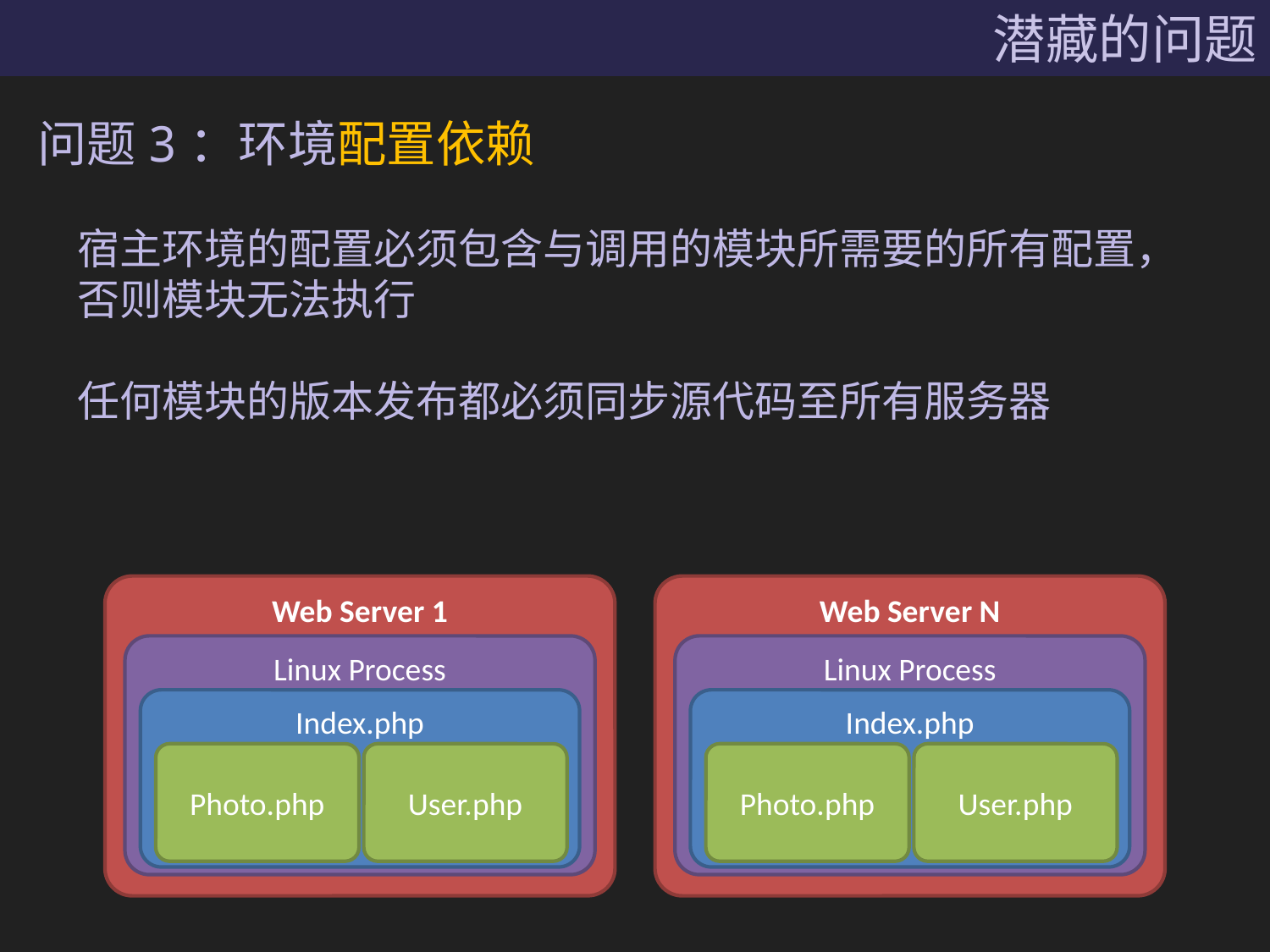

# 潜藏的问题
问题3：环境配置依赖

宿主环境的配置必须包含与调用的模块所需要的所有配置，否则模块无法执行
任何模块的版本发布都必须同步源代码至所有服务器

Web Server 1
Linux Process
Index.php
Photo.php
User.php
Web Server N
Linux Process
Index.php
Photo.php
User.php